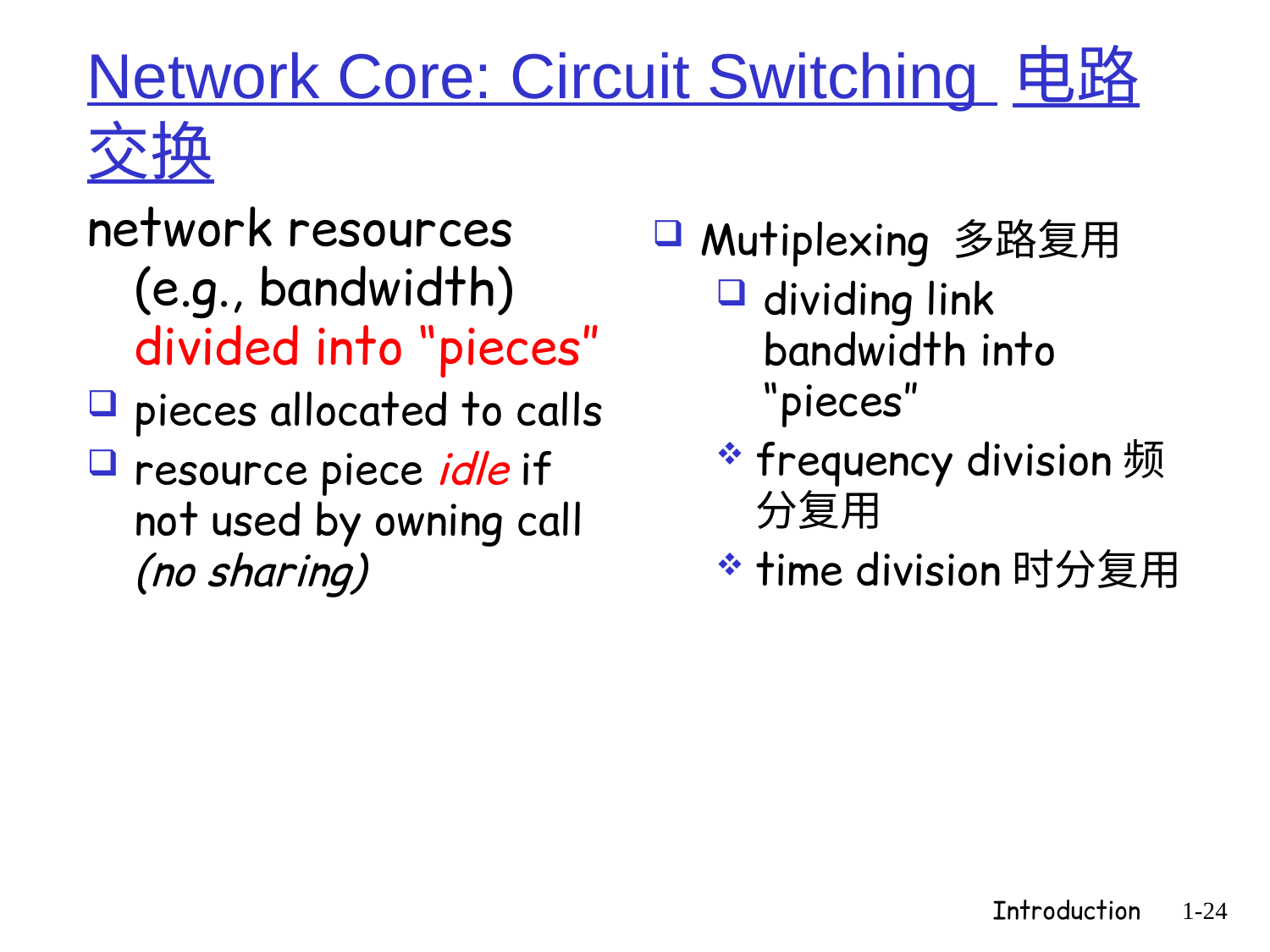

# Network Core: Circuit Switching 电路交换
network resources (e.g., bandwidth) divided into “pieces”
pieces allocated to calls
resource piece idle if not used by owning call (no sharing)
Mutiplexing 多路复用
dividing link bandwidth into “pieces”
frequency division频分复用
time division时分复用

 Introduction
1-24